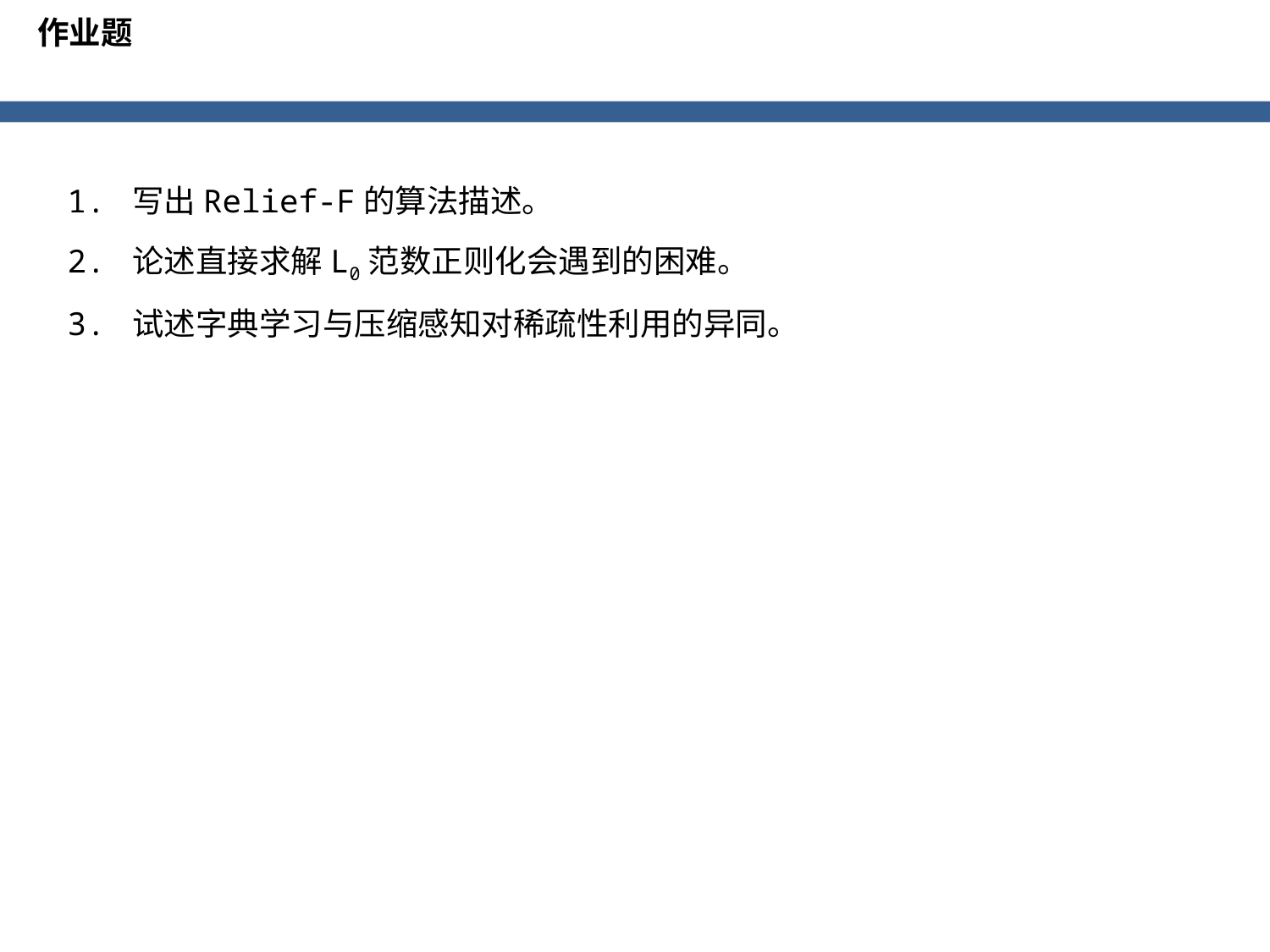

作业题
1. 写出Relief-F的算法描述。
2. 论述直接求解L0范数正则化会遇到的困难。
3. 试述字典学习与压缩感知对稀疏性利用的异同。